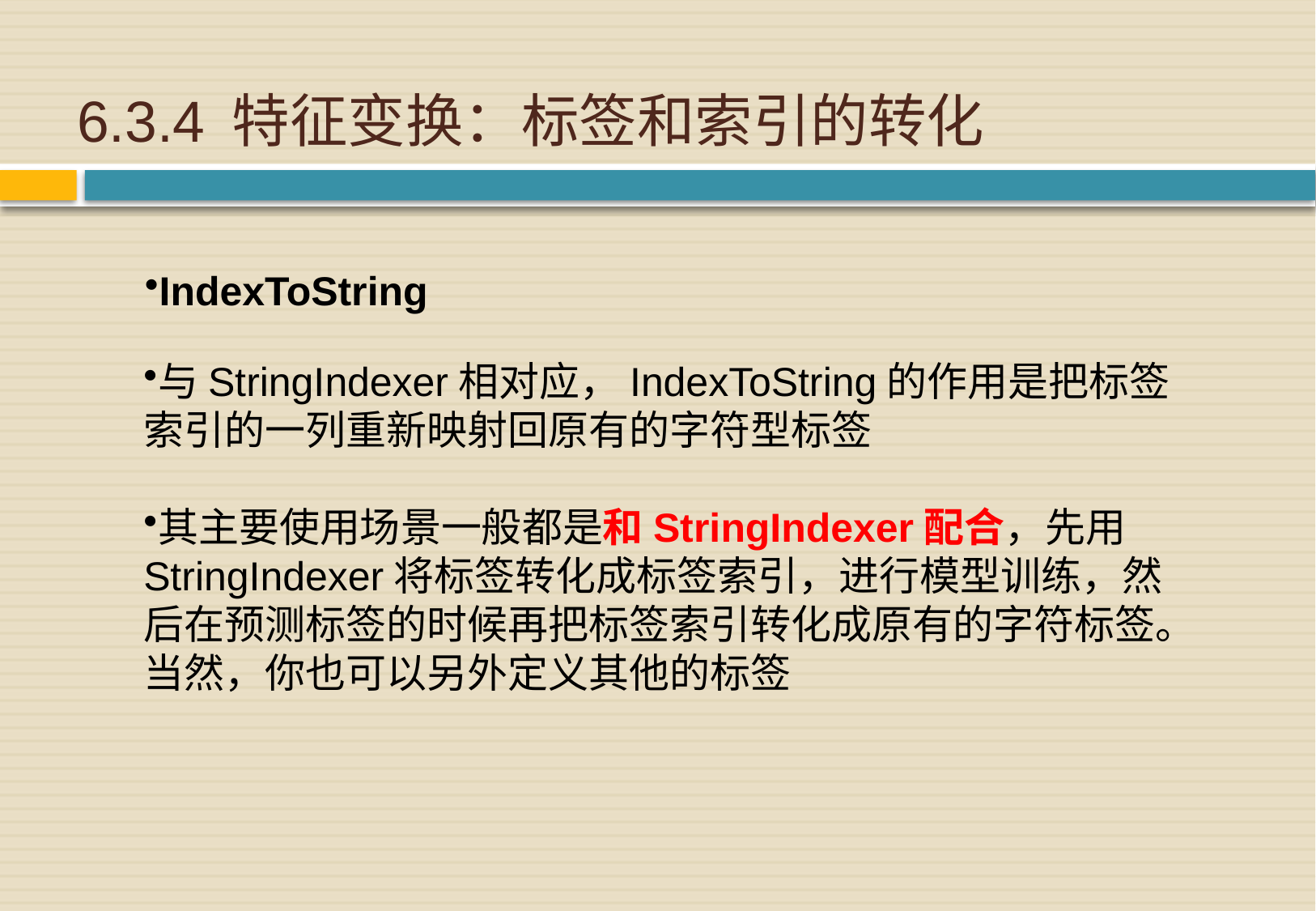

# 6.3.4 特征变换：标签和索引的转化
IndexToString
与StringIndexer相对应，IndexToString的作用是把标签索引的一列重新映射回原有的字符型标签

其主要使用场景一般都是和StringIndexer配合，先用StringIndexer将标签转化成标签索引，进行模型训练，然后在预测标签的时候再把标签索引转化成原有的字符标签。当然，你也可以另外定义其他的标签